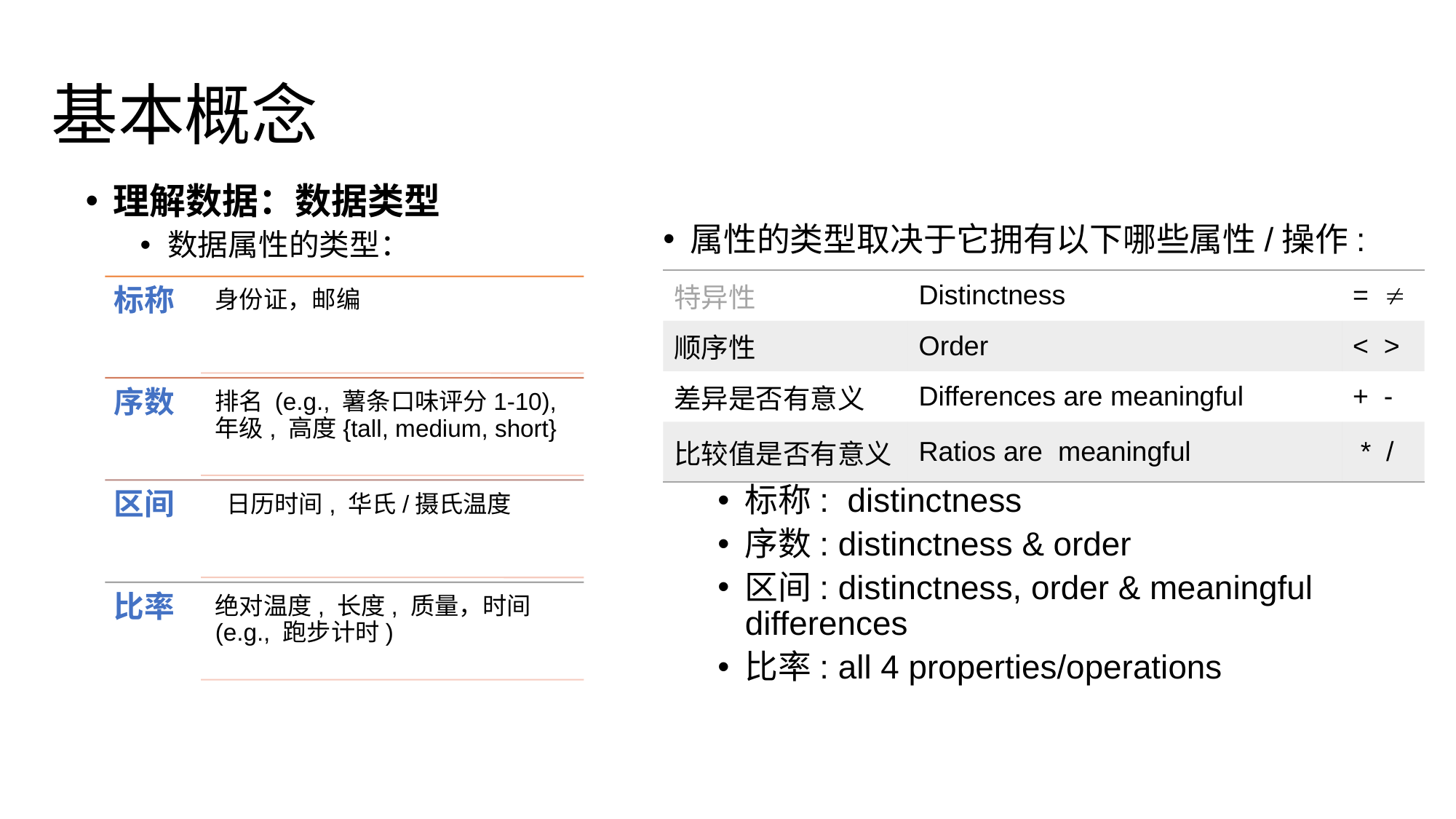

# 基本概念
属性的类型取决于它拥有以下哪些属性/操作:

标称:  distinctness
序数: distinctness & order
区间: distinctness, order & meaningful differences
比率: all 4 properties/operations
理解数据：数据类型
数据属性的类型：

| 特异性 | Distinctness | = ≠ |
| --- | --- | --- |
| 顺序性 | Order | < > |
| 差异是否有意义 | Differences are meaningful | + - |
| 比较值是否有意义 | Ratios are meaningful | \* / |
标称
身份证，邮编
序数
排名 (e.g., 薯条口味评分1-10), 年级, 高度{tall, medium, short}
区间
 日历时间, 华氏/摄氏温度
比率
绝对温度, 长度, 质量，时间(e.g., 跑步计时)